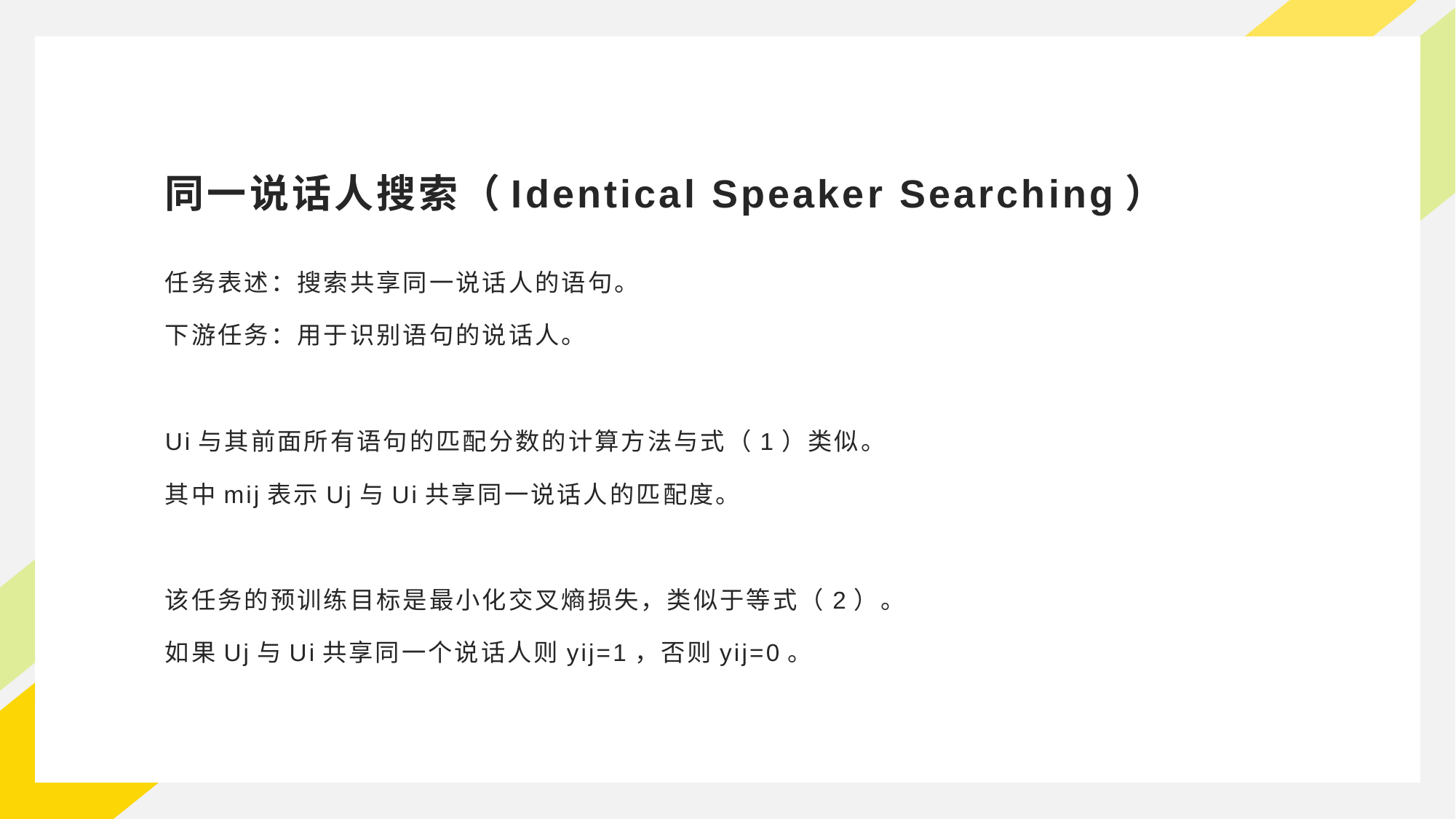

# 同一说话人搜索（Identical Speaker Searching）
任务表述：搜索共享同一说话人的语句。
下游任务：用于识别语句的说话人。

Ui与其前面所有语句的匹配分数的计算方法与式（1）类似。
其中mij表示Uj与Ui共享同一说话人的匹配度。

该任务的预训练目标是最小化交叉熵损失，类似于等式（2）。
如果Uj与Ui共享同一个说话人则yij=1，否则yij=0。